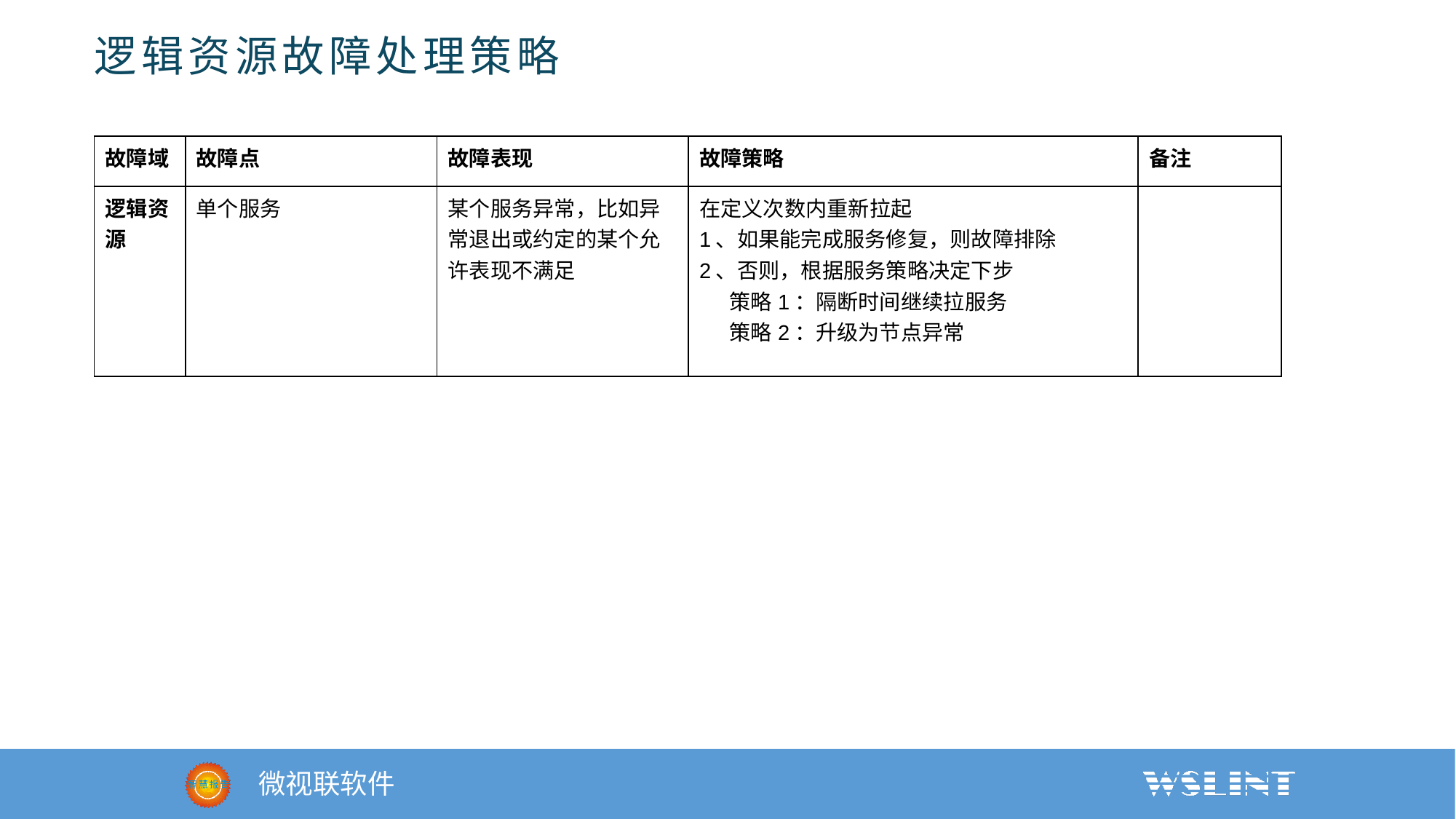

逻辑资源故障处理策略
| 故障域 | 故障点 | 故障表现 | 故障策略 | 备注 |
| --- | --- | --- | --- | --- |
| 逻辑资源 | 单个服务 | 某个服务异常，比如异常退出或约定的某个允许表现不满足 | 在定义次数内重新拉起 1、如果能完成服务修复，则故障排除 2、否则，根据服务策略决定下步 策略1：隔断时间继续拉服务 策略2：升级为节点异常 |  |